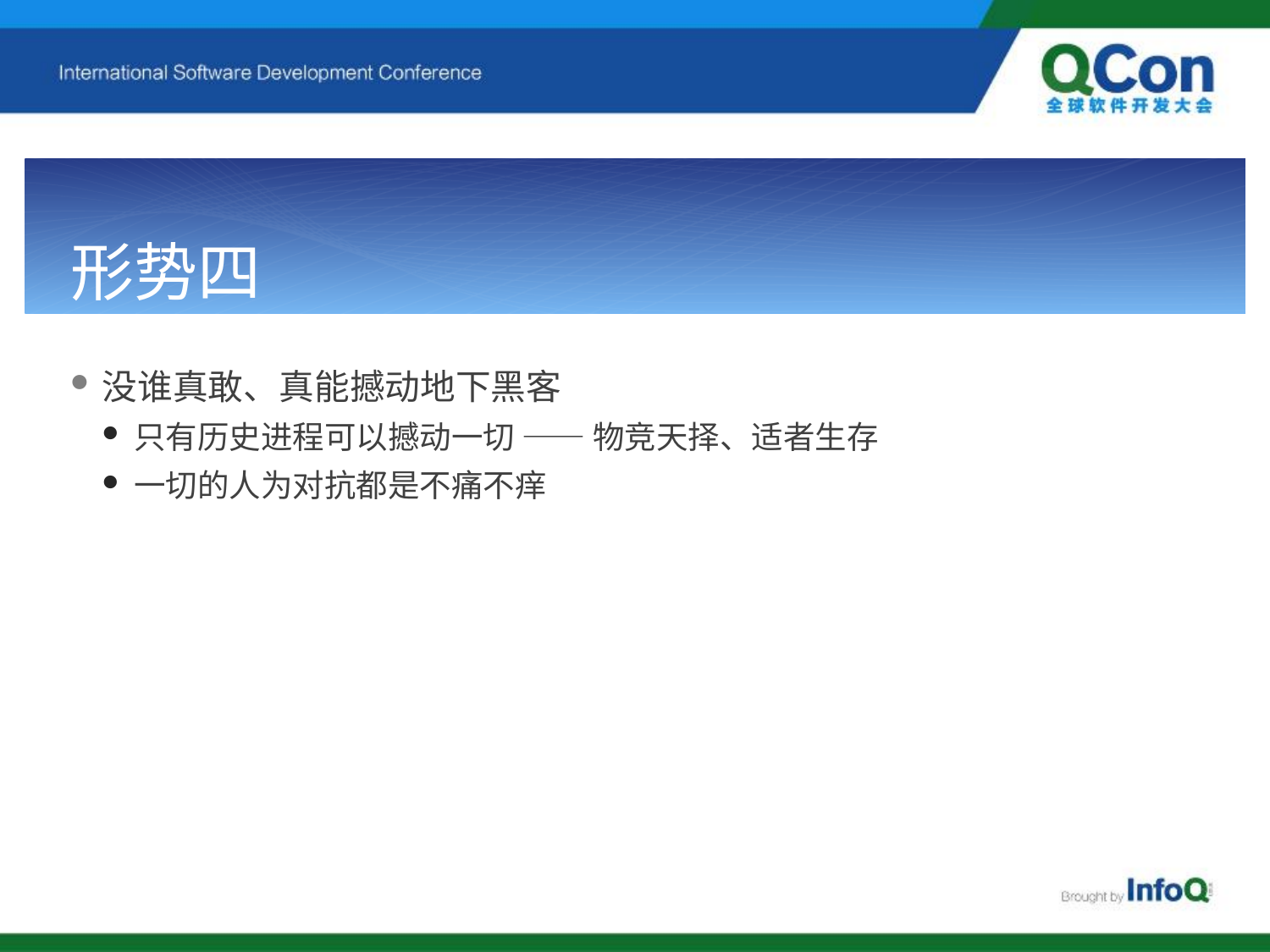

# 形势四
没谁真敢、真能撼动地下黑客
只有历史进程可以撼动一切 —— 物竞天择、适者生存
一切的人为对抗都是不痛不痒